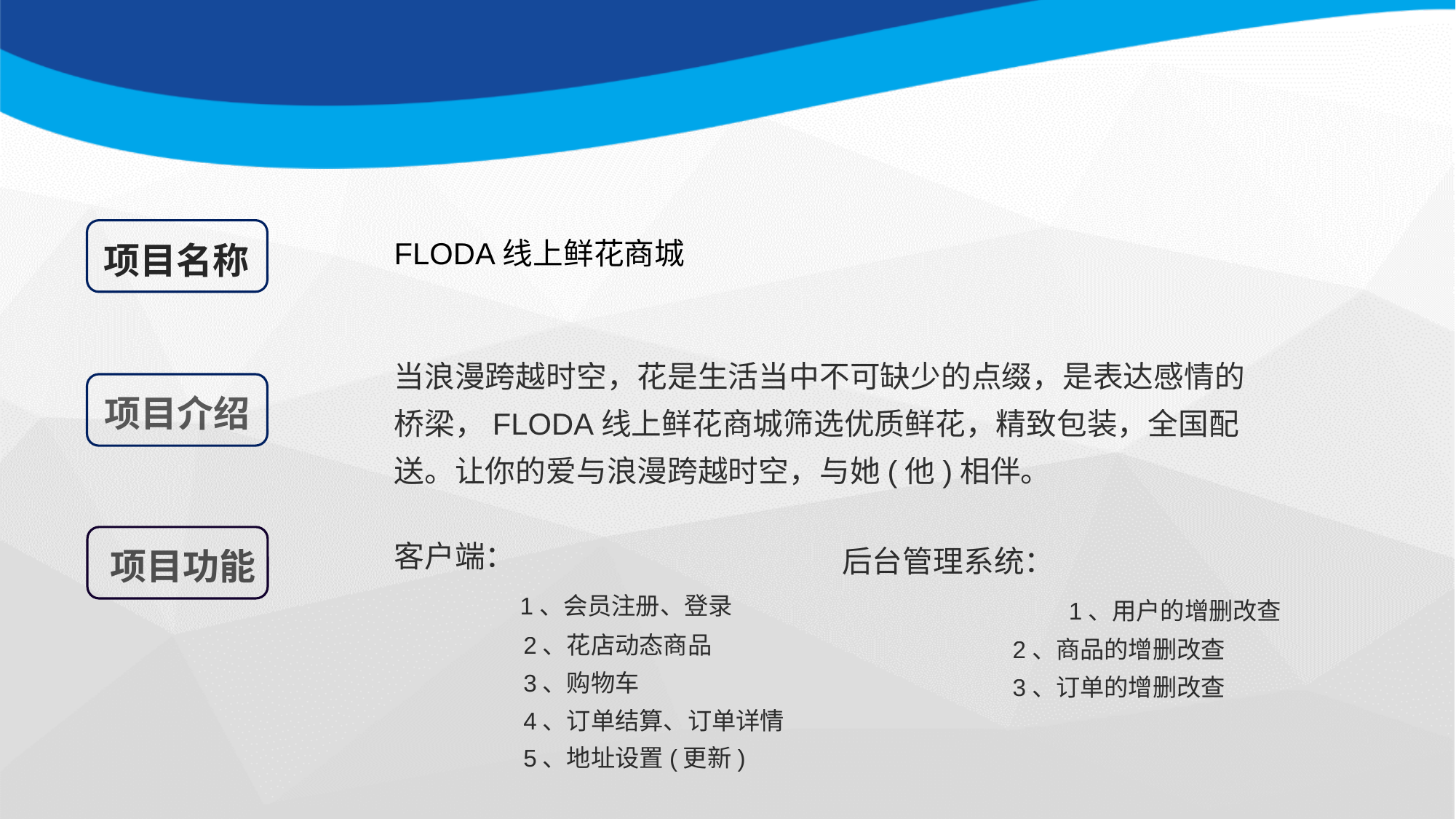

FLODA线上鲜花商城

项目名称
当浪漫跨越时空，花是生活当中不可缺少的点缀，是表达感情的桥梁，FLODA线上鲜花商城筛选优质鲜花，精致包装，全国配送。让你的爱与浪漫跨越时空，与她(他)相伴。

项目介绍
客户端：
  1、会员注册、登录
   2、花店动态商品
   3、购物车
   4、订单结算、订单详情
   5、地址设置(更新)
后台管理系统：
 1、用户的增删改查
   	 2、商品的增删改查
   	 3、订单的增删改查

项目功能